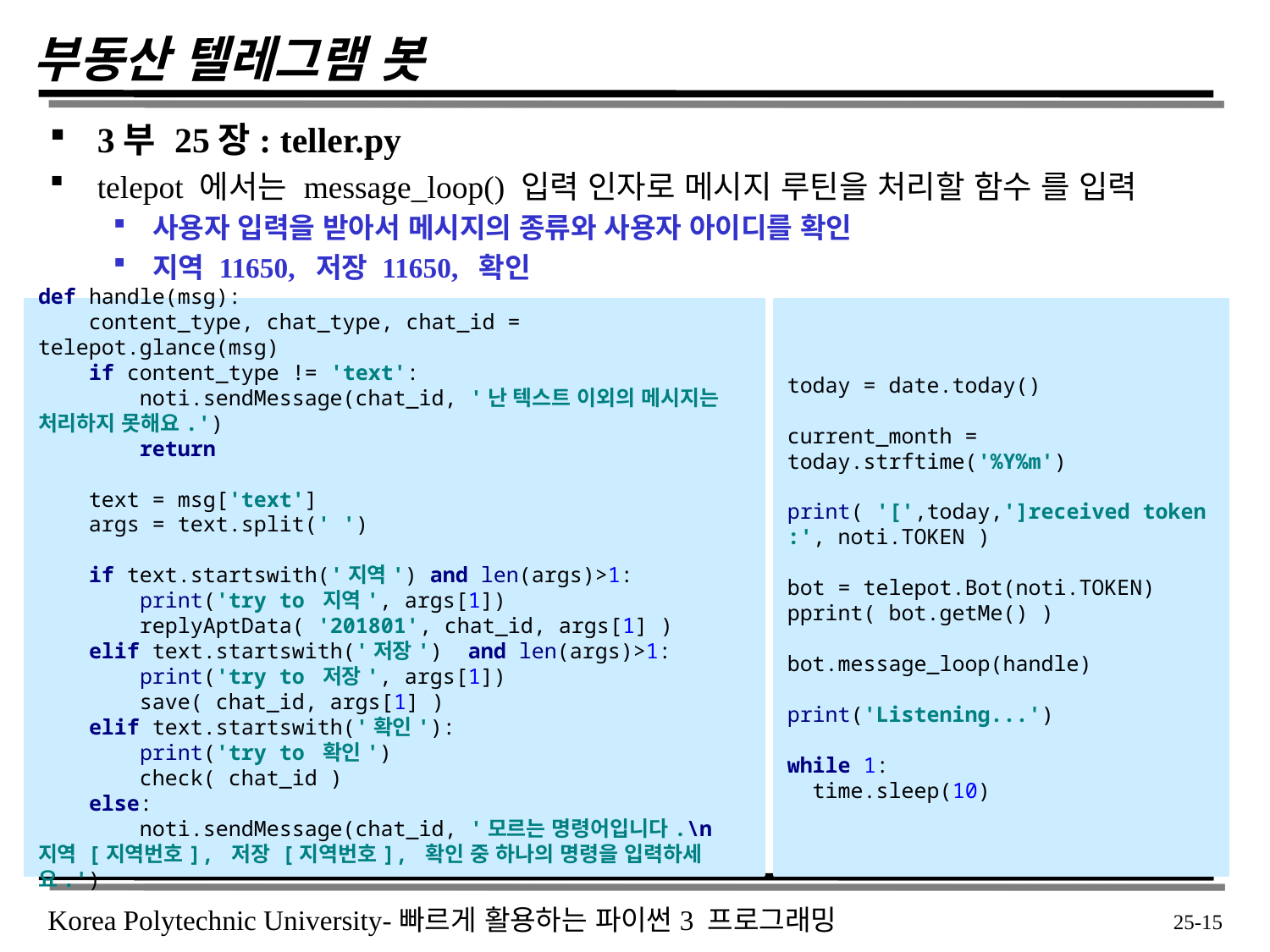

# 부동산 텔레그램 봇
3부 25장: teller.py
telepot 에서는 message_loop() 입력 인자로 메시지 루틴을 처리할 함수 를 입력
사용자 입력을 받아서 메시지의 종류와 사용자 아이디를 확인
지역 11650,  저장 11650,  확인

today = date.today()
current_month = today.strftime('%Y%m')
print( '[',today,']received token :', noti.TOKEN )
bot = telepot.Bot(noti.TOKEN)
pprint( bot.getMe() )
bot.message_loop(handle)
print('Listening...')
while 1:
  time.sleep(10)
def handle(msg):
    content_type, chat_type, chat_id = telepot.glance(msg)
    if content_type != 'text':
        noti.sendMessage(chat_id, '난 텍스트 이외의 메시지는 처리하지 못해요.')
        return
    text = msg['text']
    args = text.split(' ')
    if text.startswith('지역') and len(args)>1:
        print('try to 지역', args[1])
        replyAptData( '201801', chat_id, args[1] )
    elif text.startswith('저장')  and len(args)>1:
        print('try to 저장', args[1])
        save( chat_id, args[1] )
    elif text.startswith('확인'):
        print('try to 확인')
        check( chat_id )
    else:
        noti.sendMessage(chat_id, '모르는 명령어입니다.\n지역 [지역번호], 저장 [지역번호], 확인 중 하나의 명령을 입력하세요.')
 25-15